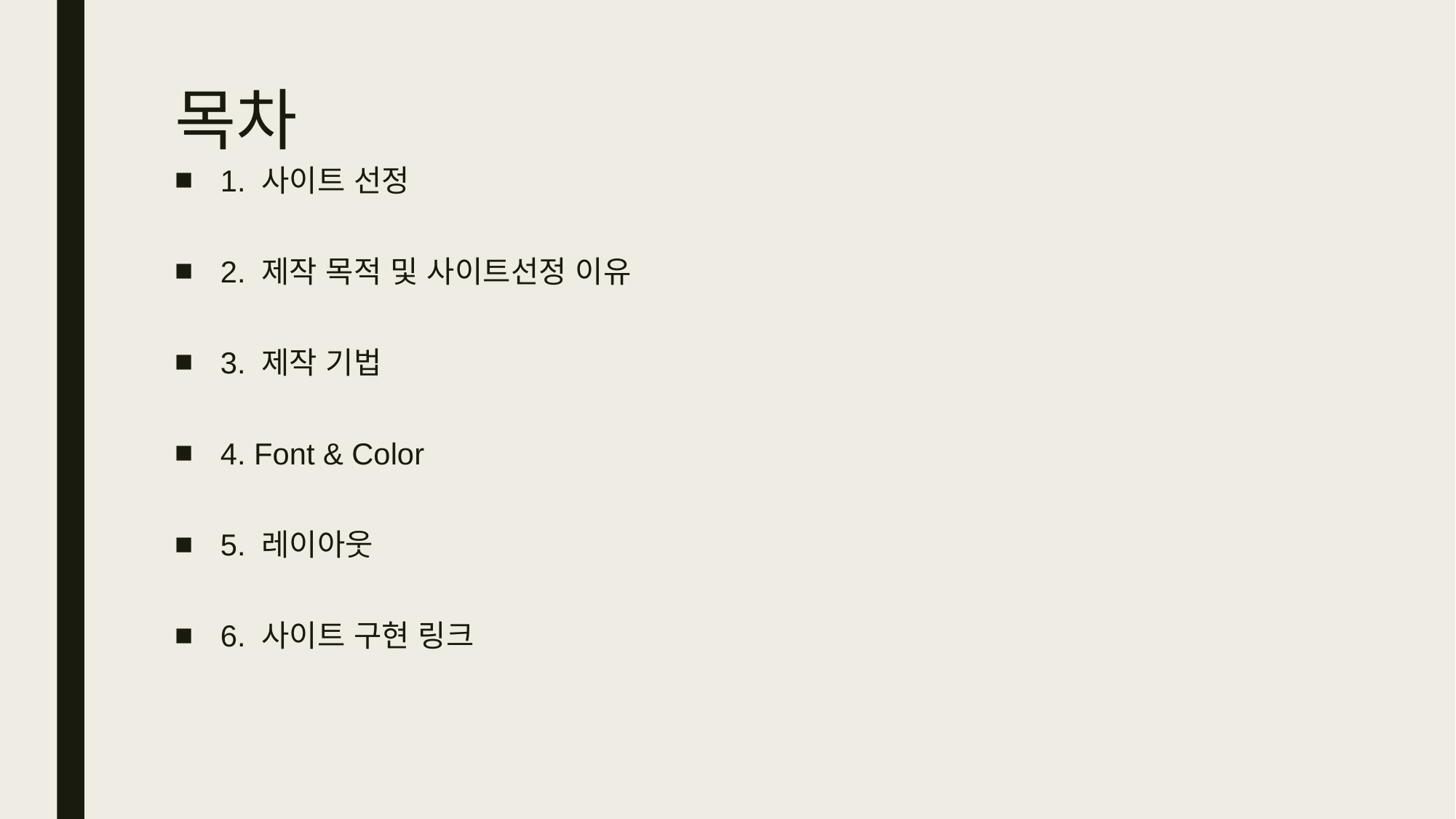

1. 사이트 선정
2. 제작 목적 및 사이트선정 이유
3. 제작 기법
4. Font & Color
5. 레이아웃
6. 사이트 구현 링크
# 목차